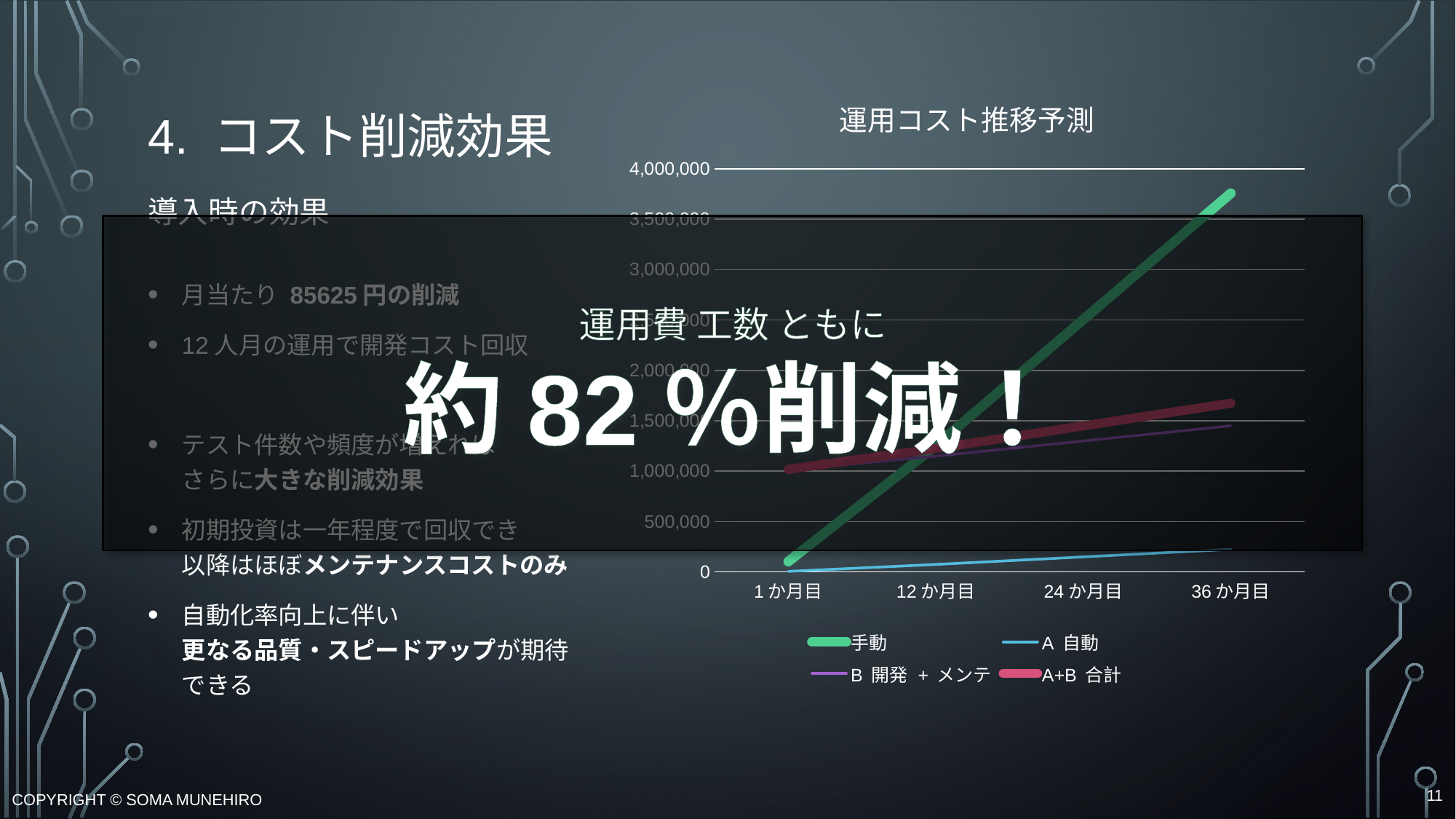

### Chart: 運用コスト推移予測

| Category | 手動 | A 自動 | B 開発 + メンテ | A+B 合計 |
|---|---|---|---|---|
| 1か月目 | 104375.0 | 6250.0 | 1012500.0 | 1018750.0 |
| 12か月目 | 1252500.0 | 75000.0 | 1150000.0 | 1225000.0 |
| 24か月目 | 2505000.0 | 150000.0 | 1300000.0 | 1450000.0 |
| 36か月目 | 3757500.0 | 225000.0 | 1450000.0 | 1675000.0 |
# 4. コスト削減効果
導入時の効果
運用費 工数 ともに
約82％削減！
月当たり 85625円の削減
12人月の運用で開発コスト回収

テスト件数や頻度が増えれば
さらに大きな削減効果
初期投資は一年程度で回収でき
以降はほぼメンテナンスコストのみ
自動化率向上に伴い
更なる品質・スピードアップが期待できる

11
Copyright © Soma Munehiro